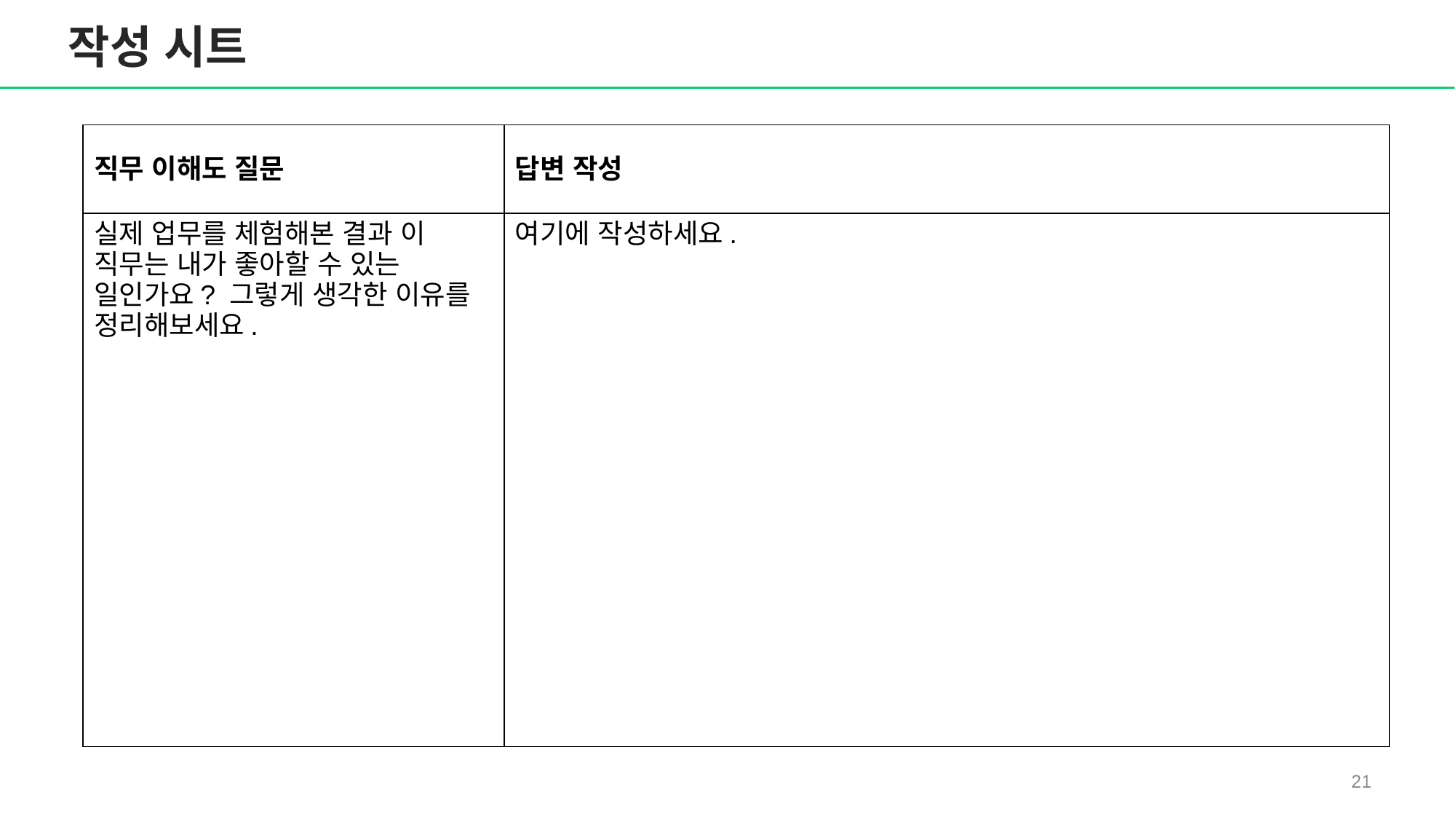

작성 시트
| 직무 이해도 질문 | 답변 작성 |
| --- | --- |
| 실제 업무를 체험해본 결과 이 직무는 내가 좋아할 수 있는 일인가요? 그렇게 생각한 이유를 정리해보세요. | 여기에 작성하세요. |
21